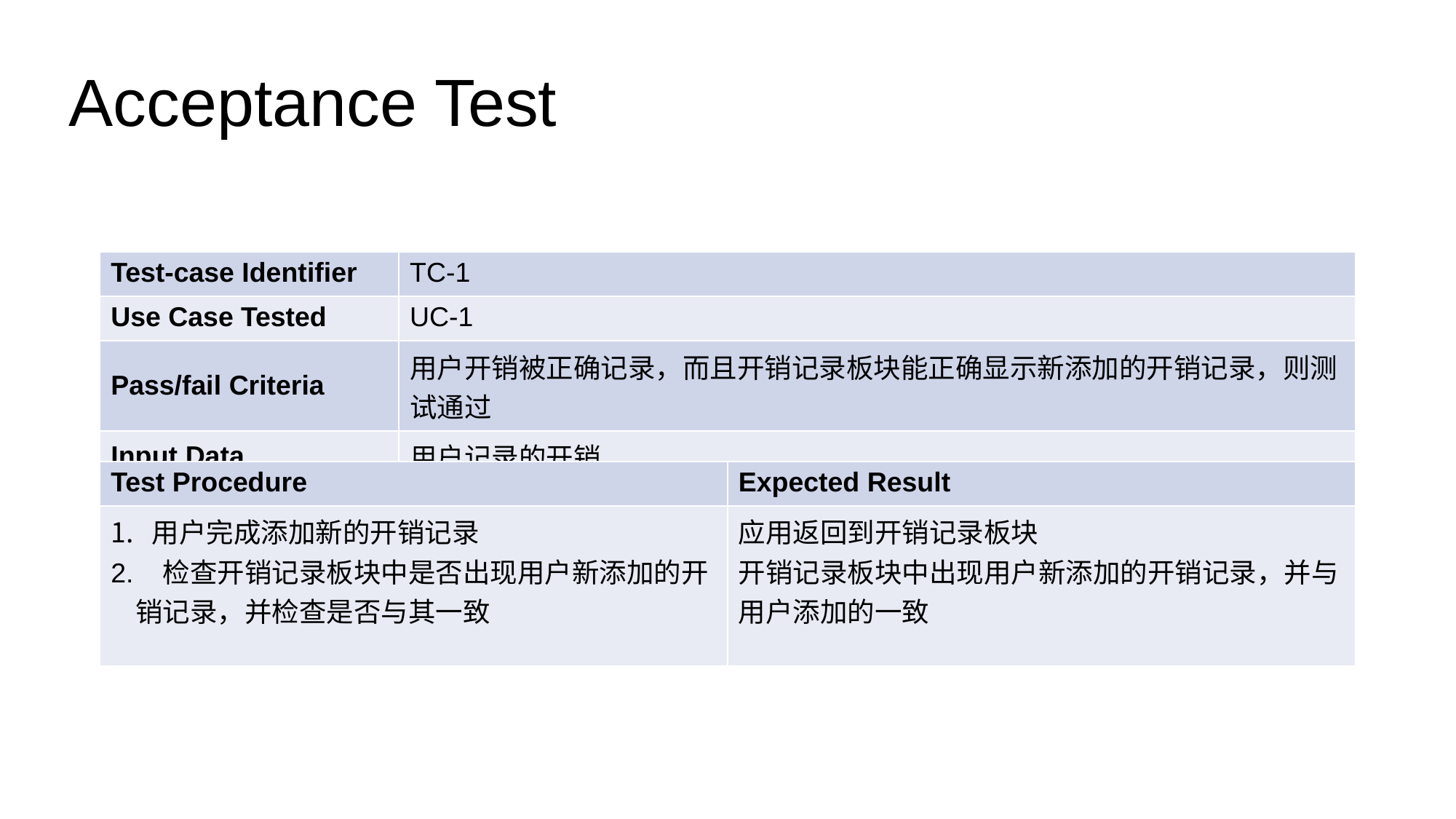

# Acceptance Test
| Test-case Identifier | TC-1 |
| --- | --- |
| Use Case Tested | UC-1 |
| Pass/fail Criteria | 用户开销被正确记录，而且开销记录板块能正确显示新添加的开销记录，则测试通过 |
| Input Data | 用户记录的开销 |
| Test Procedure | Expected Result |
| --- | --- |
| 用户完成添加新的开销记录 2. 检查开销记录板块中是否出现用户新添加的开 销记录，并检查是否与其一致 | 应用返回到开销记录板块 开销记录板块中出现用户新添加的开销记录，并与用户添加的一致 |